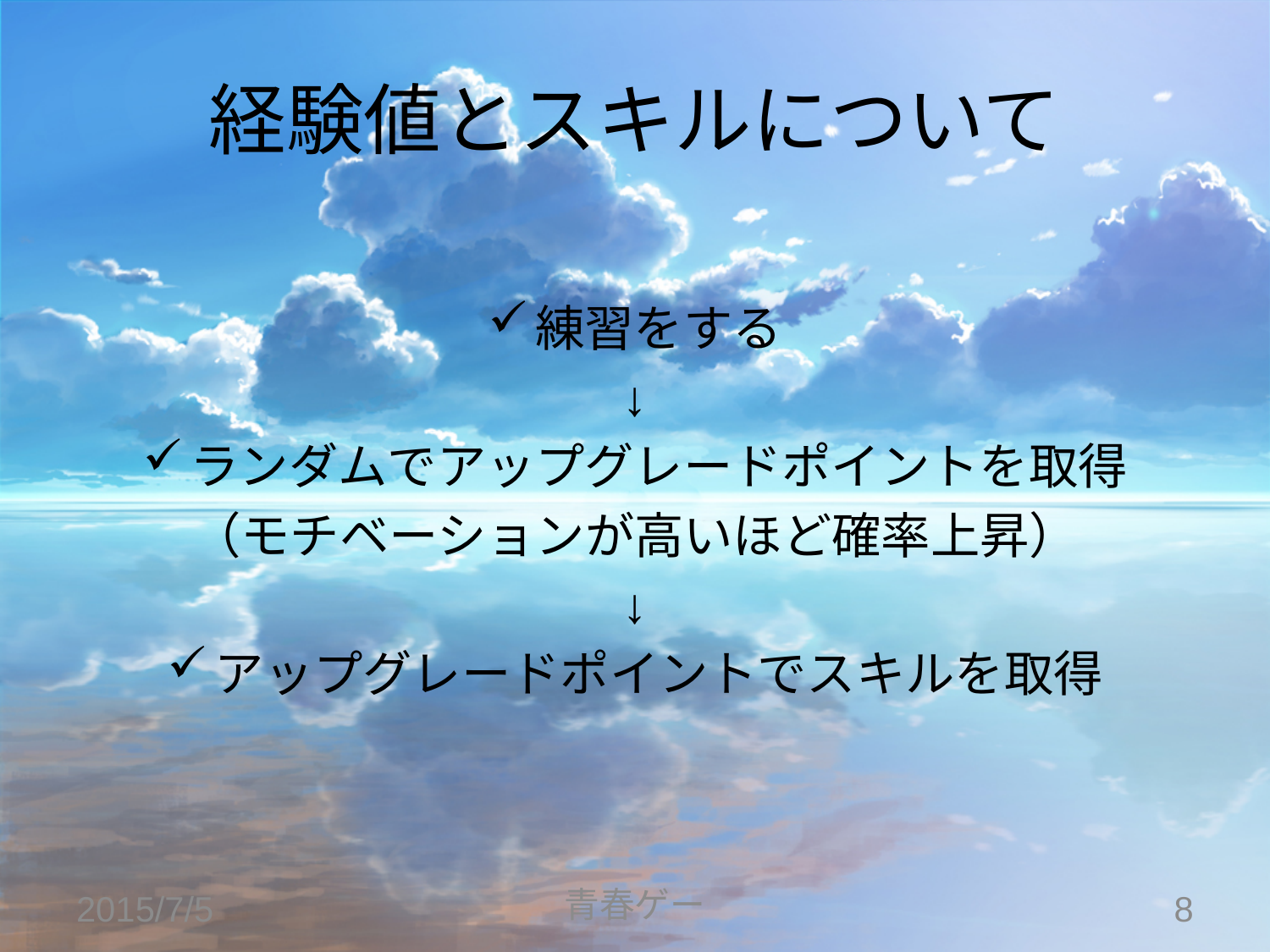

# 経験値とスキルについて

練習をする
↓
ランダムでアップグレードポイントを取得
（モチベーションが高いほど確率上昇）
↓
アップグレードポイントでスキルを取得
2015/7/5
青春ゲー
8